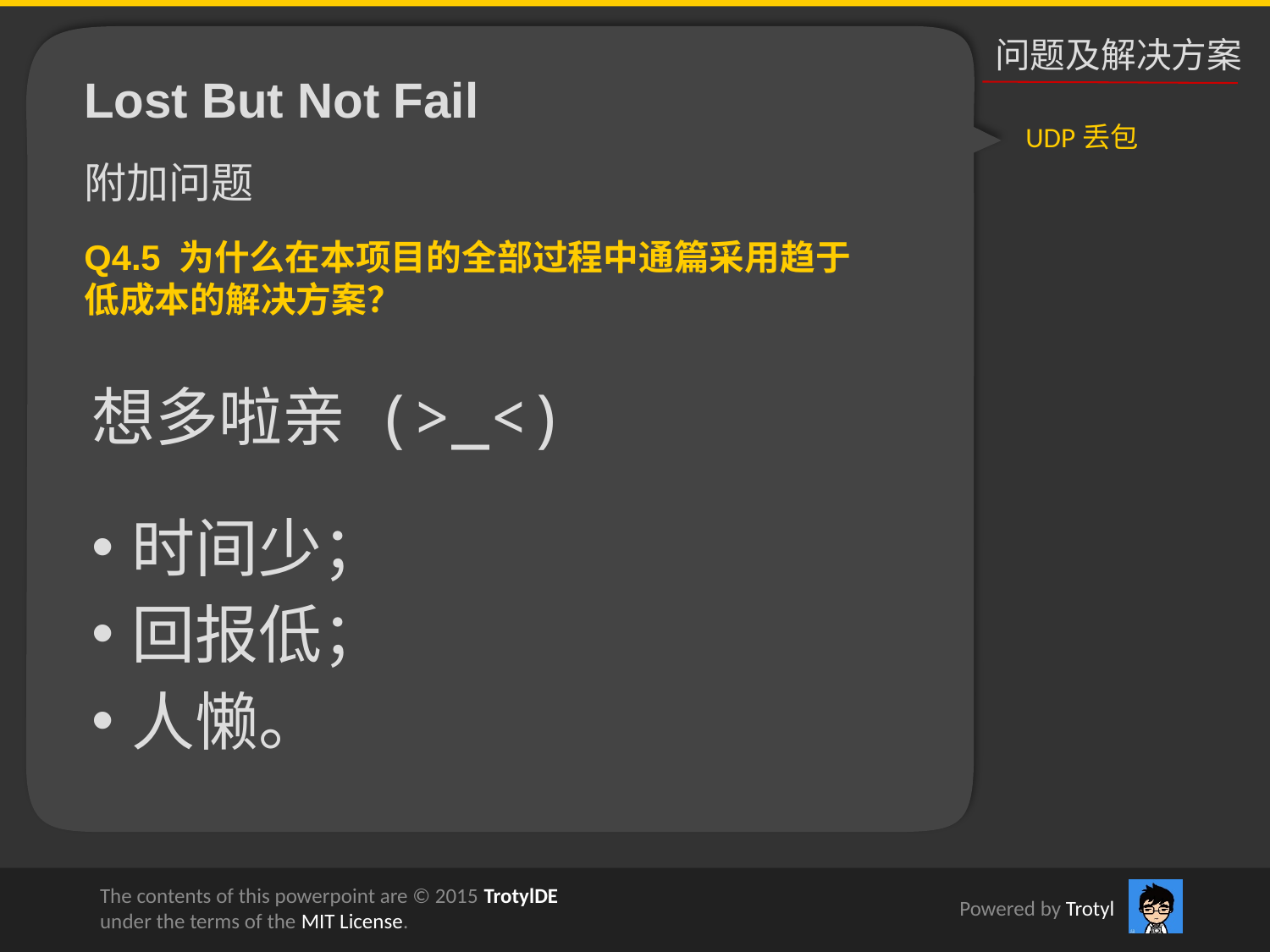

问题及解决方案
Lost But Not Fail
UDP丢包
附加问题
Q4.5 为什么在本项目的全部过程中通篇采用趋于低成本的解决方案？
想多啦亲 (>_<)

时间少；
回报低；
人懒。